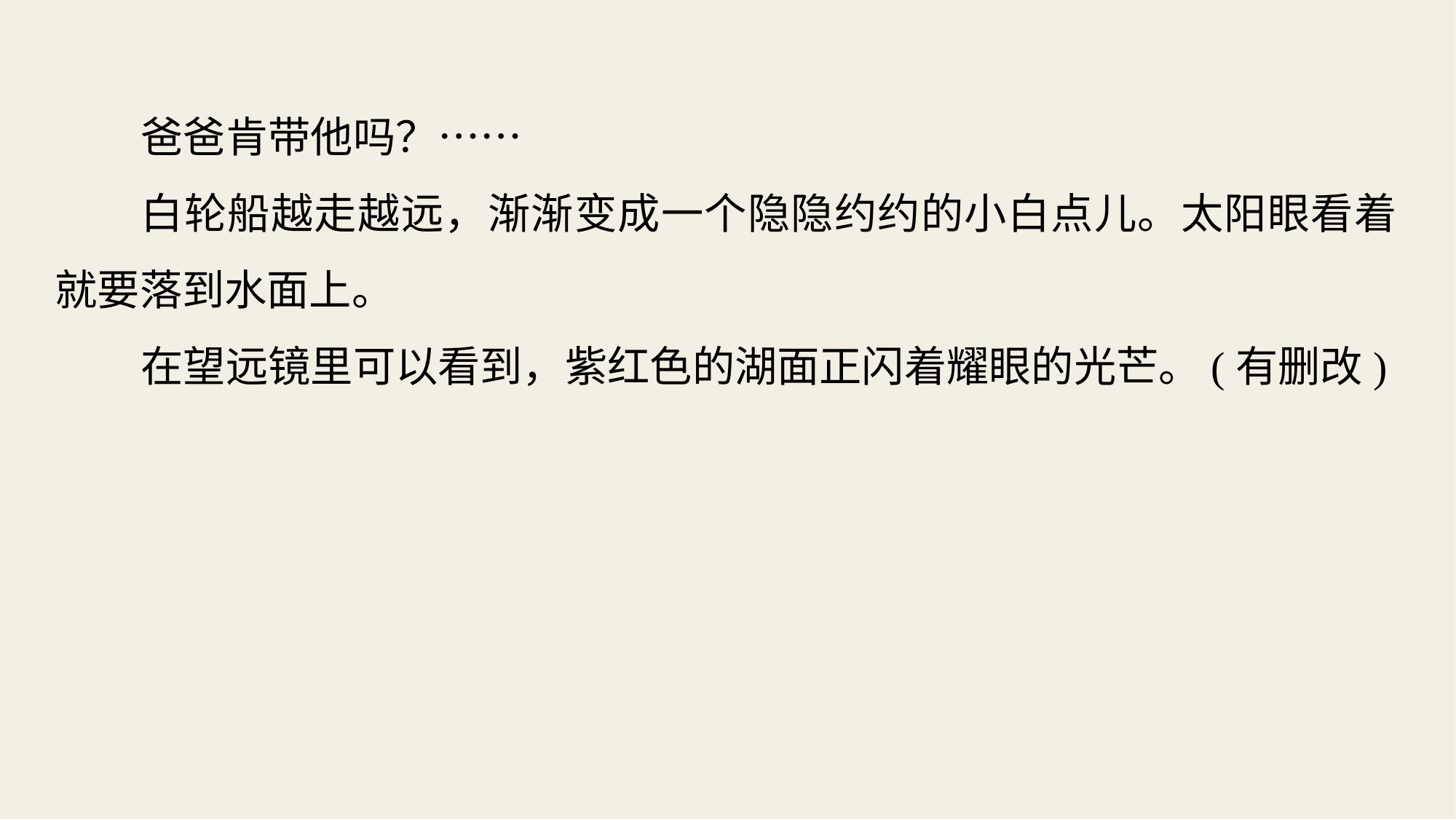

爸爸肯带他吗？……
白轮船越走越远，渐渐变成一个隐隐约约的小白点儿。太阳眼看着就要落到水面上。
在望远镜里可以看到，紫红色的湖面正闪着耀眼的光芒。(有删改)